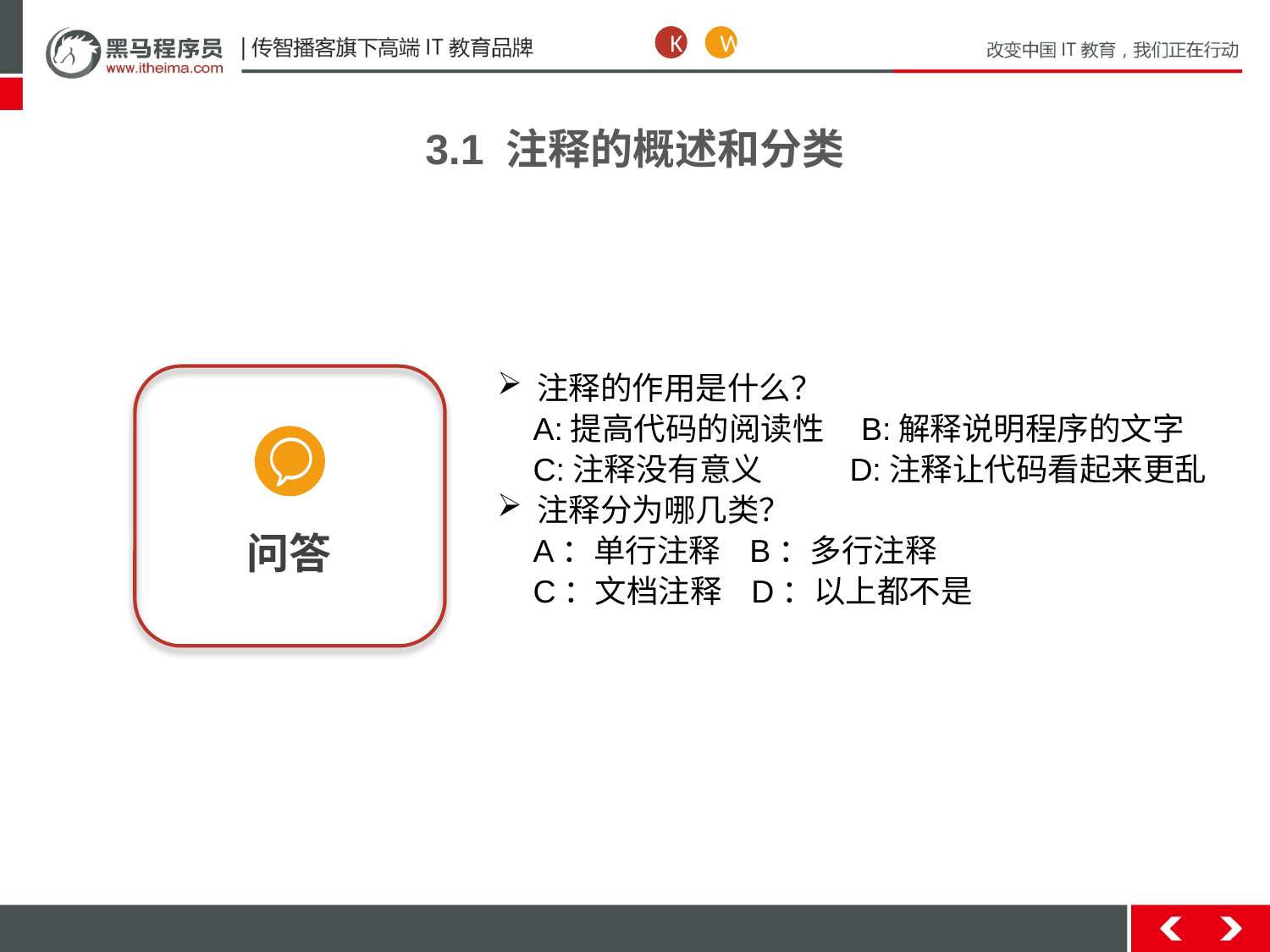

K
W
3.1 注释的概述和分类

问答
注释的作用是什么？
    A:提高代码的阅读性    B:解释说明程序的文字
    C:注释没有意义           D:注释让代码看起来更乱
注释分为哪几类？
    A：单行注释   B：多行注释
    C：文档注释   D：以上都不是